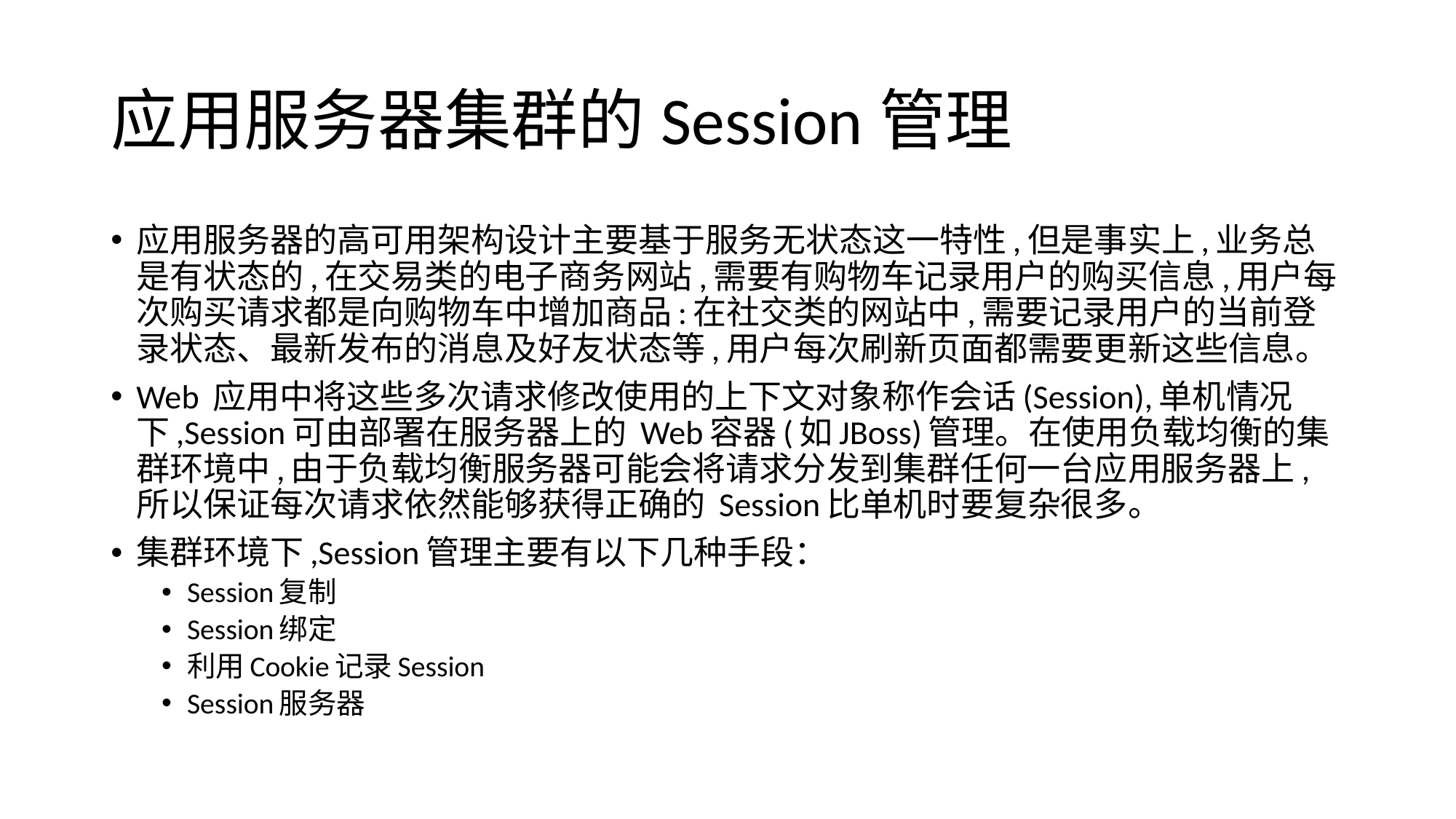

# 应用服务器集群的Session管理
应用服务器的高可用架构设计主要基于服务无状态这一特性,但是事实上,业务总是有状态的,在交易类的电子商务网站,需要有购物车记录用户的购买信息,用户每次购买请求都是向购物车中增加商品:在社交类的网站中,需要记录用户的当前登录状态、最新发布的消息及好友状态等,用户每次刷新页面都需要更新这些信息。
Web 应用中将这些多次请求修改使用的上下文对象称作会话(Session),单机情况下,Session可由部署在服务器上的 Web容器(如JBoss)管理。在使用负载均衡的集群环境中,由于负载均衡服务器可能会将请求分发到集群任何一台应用服务器上,所以保证每次请求依然能够获得正确的 Session比单机时要复杂很多。
集群环境下,Session管理主要有以下几种手段：
Session复制
Session绑定
利用Cookie记录Session
Session服务器